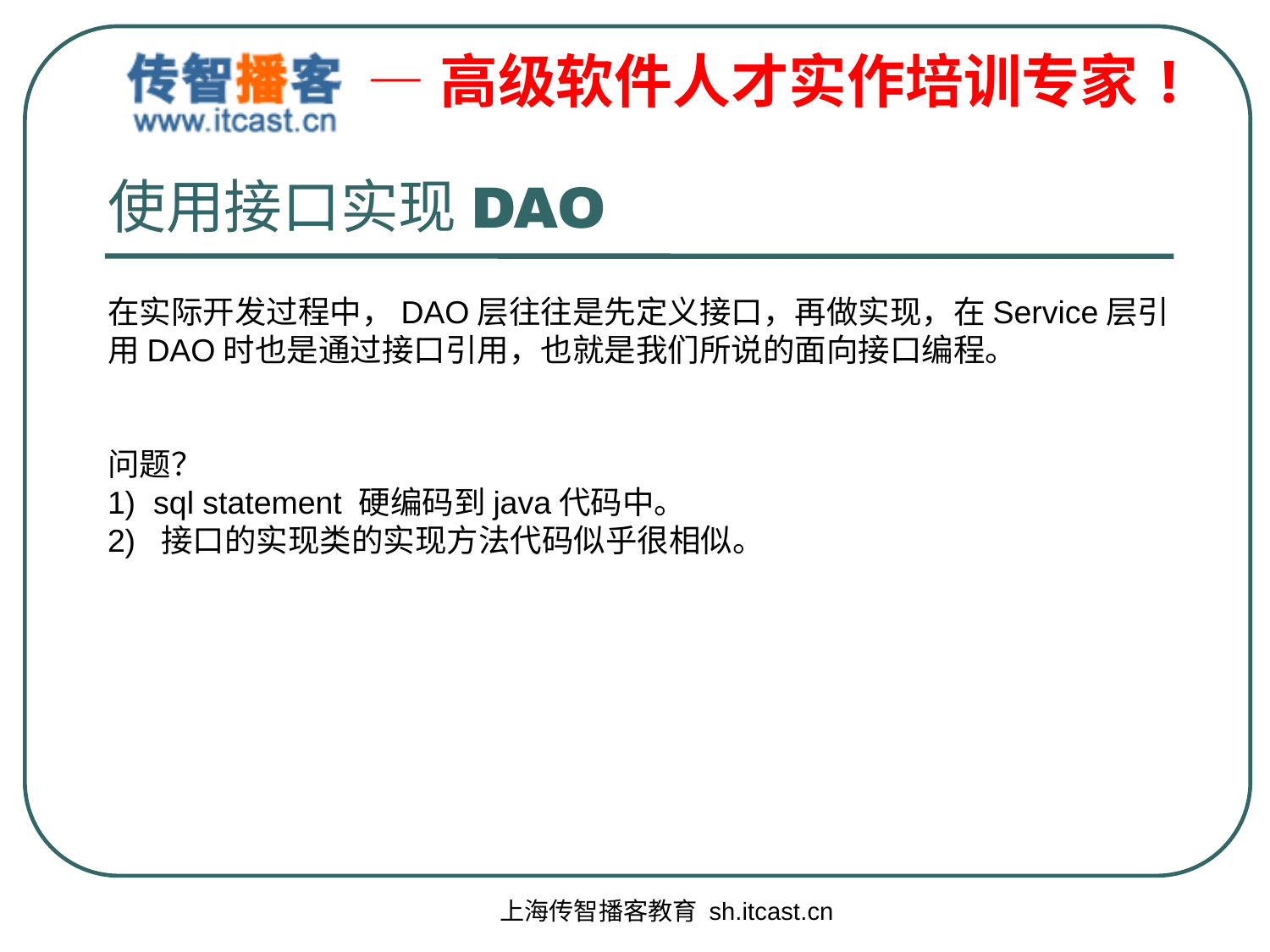

# 使用接口实现DAO
在实际开发过程中，DAO层往往是先定义接口，再做实现，在Service层引用DAO时也是通过接口引用，也就是我们所说的面向接口编程。

问题？
1)  sql statement 硬编码到java代码中。
2)  接口的实现类的实现方法代码似乎很相似。

上海传智播客教育 sh.itcast.cn